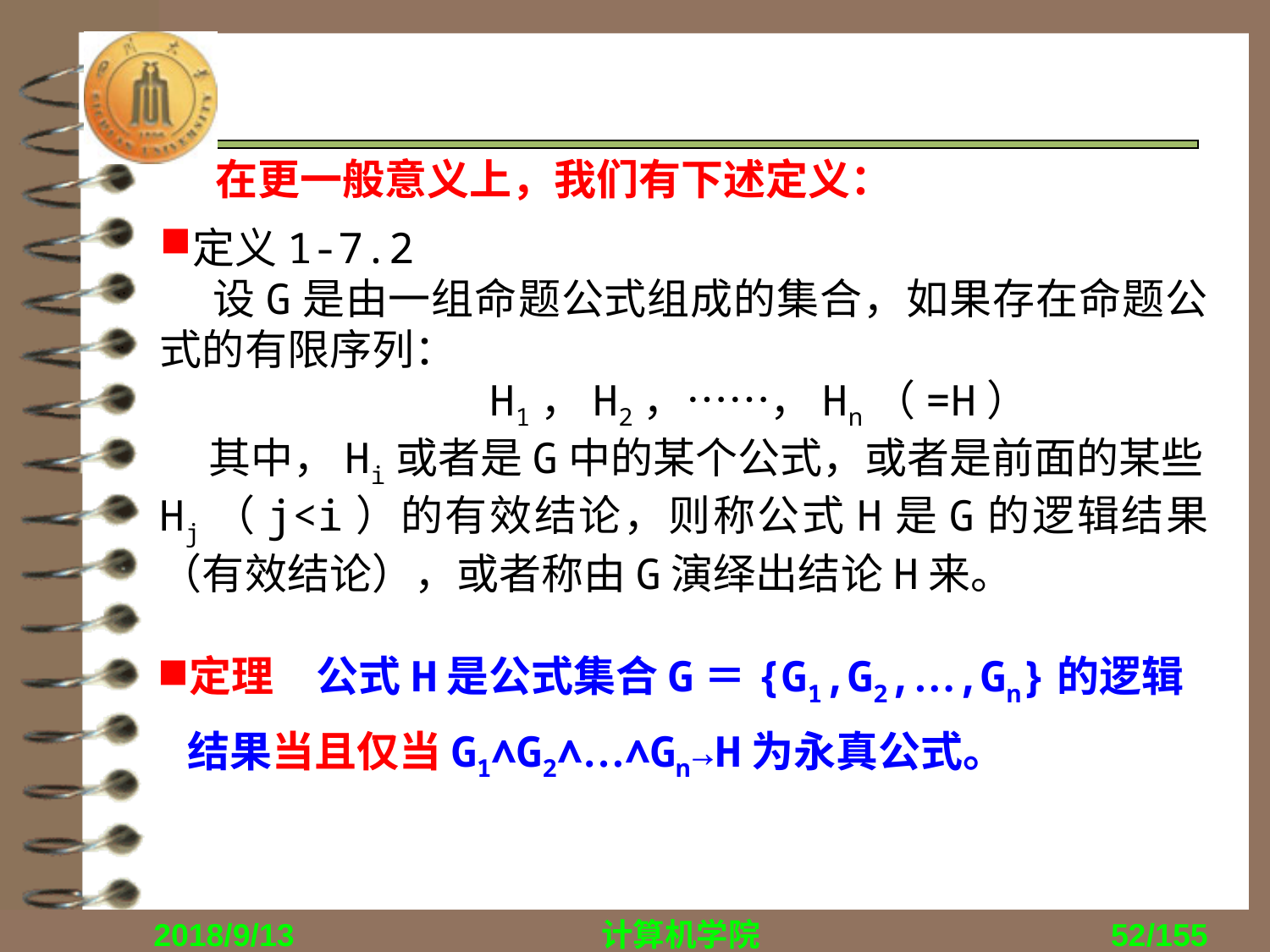

#
    在更一般意义上，我们有下述定义：
定义1-7.2
    设G是由一组命题公式组成的集合，如果存在命题公式的有限序列：
             H1，H2，……，Hn（=H）
    其中，Hi或者是G中的某个公式，或者是前面的某些Hj（j<i）的有效结论，则称公式H是G的逻辑结果（有效结论），或者称由G演绎出结论H来。

定理　公式H是公式集合G＝{G1,G2,…,Gn}的逻辑结果当且仅当G1∧G2∧…∧Gn→H为永真公式。
2018/9/13
计算机学院
52/155